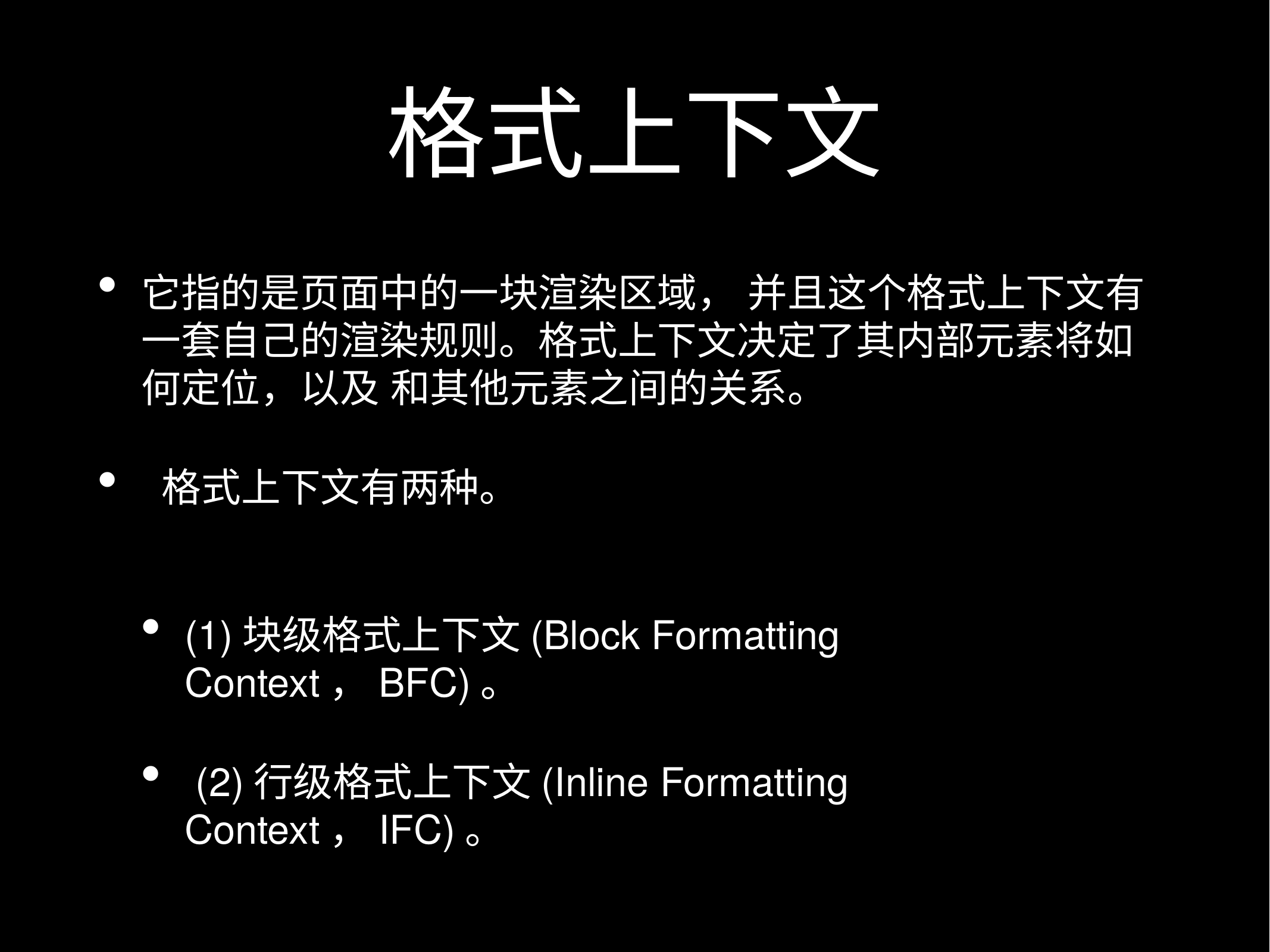

# 格式上下文
它指的是页面中的一块渲染区域， 并且这个格式上下文有一套自己的渲染规则。格式上下文决定了其内部元素将如何定位，以及 和其他元素之间的关系。
 格式上下文有两种。
(1)块级格式上下文(Block Formatting Context，BFC)。
 (2)行级格式上下文(Inline Formatting Context，IFC)。